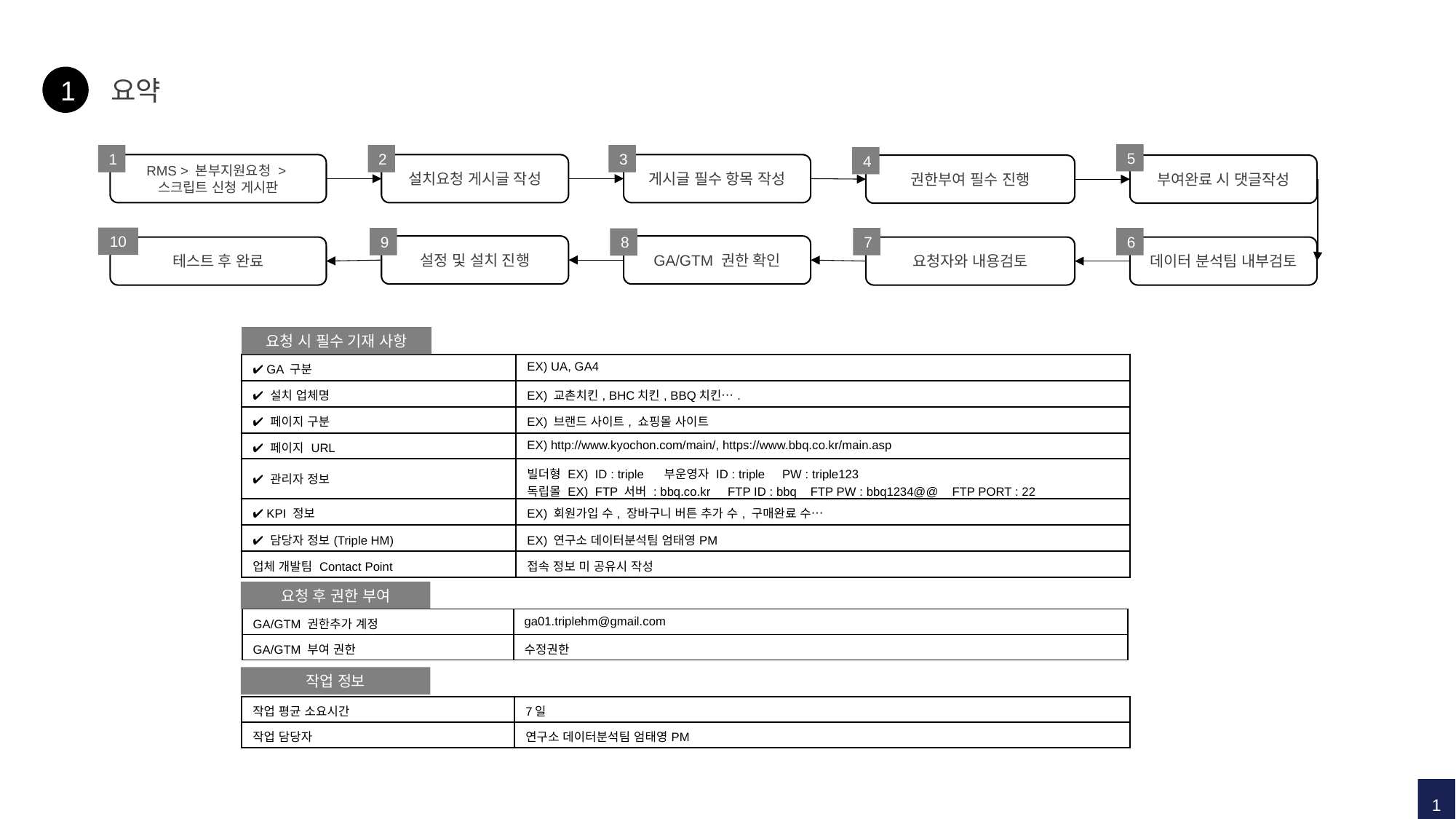

1
1
요약
5
1
2
3
4
RMS > 본부지원요청 >
스크립트 신청 게시판
설치요청 게시글 작성
게시글 필수 항목 작성
권한부여 필수 진행
부여완료 시 댓글작성
10
9
7
6
8
설정 및 설치 진행
GA/GTM 권한 확인
테스트 후 완료
요청자와 내용검토
데이터 분석팀 내부검토
요청 시 필수 기재 사항
| ✔ GA 구분 | EX) UA, GA4 |
| --- | --- |
| ✔ 설치 업체명 | EX) 교촌치킨, BHC치킨, BBQ치킨…. |
| ✔ 페이지 구분 | EX) 브랜드 사이트, 쇼핑몰 사이트 |
| ✔ 페이지 URL | EX) http://www.kyochon.com/main/, https://www.bbq.co.kr/main.asp |
| ✔ 관리자 정보 | 빌더형 EX) ID : triple 부운영자 ID : triple PW : triple123 독립몰 EX) FTP 서버 : bbq.co.kr FTP ID : bbq FTP PW : bbq1234@@ FTP PORT : 22 |
| ✔ KPI 정보 | EX) 회원가입 수, 장바구니 버튼 추가 수, 구매완료 수… |
| ✔ 담당자 정보(Triple HM) | EX) 연구소 데이터분석팀 엄태영PM |
| 업체 개발팀 Contact Point | 접속 정보 미 공유시 작성 |
요청 후 권한 부여
| GA/GTM 권한추가 계정 | ga01.triplehm@gmail.com |
| --- | --- |
| GA/GTM 부여 권한 | 수정권한 |
작업 정보
| 작업 평균 소요시간 | 7일 |
| --- | --- |
| 작업 담당자 | 연구소 데이터분석팀 엄태영PM |
1